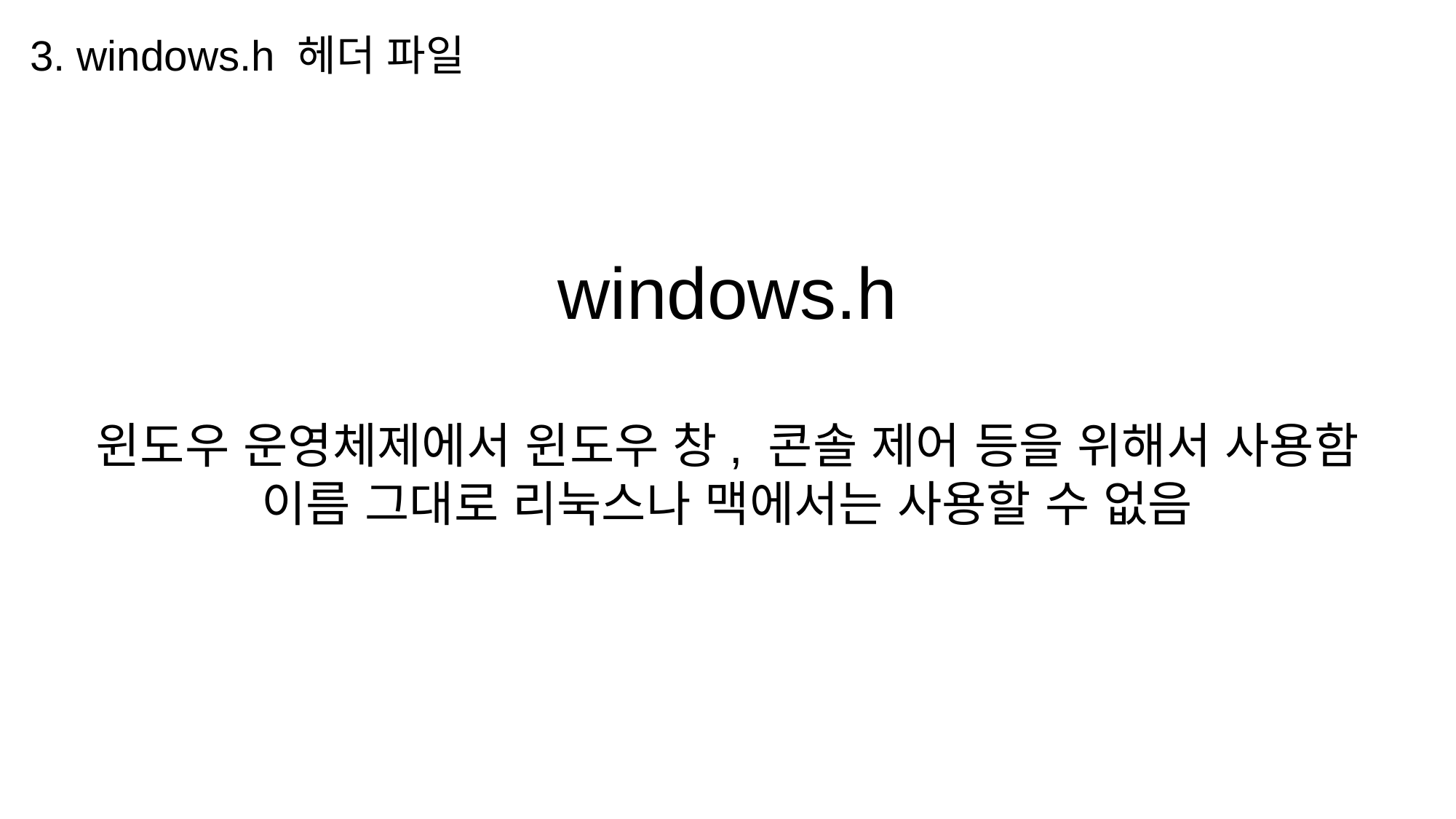

3. windows.h 헤더 파일
windows.h
윈도우 운영체제에서 윈도우 창, 콘솔 제어 등을 위해서 사용함
이름 그대로 리눅스나 맥에서는 사용할 수 없음